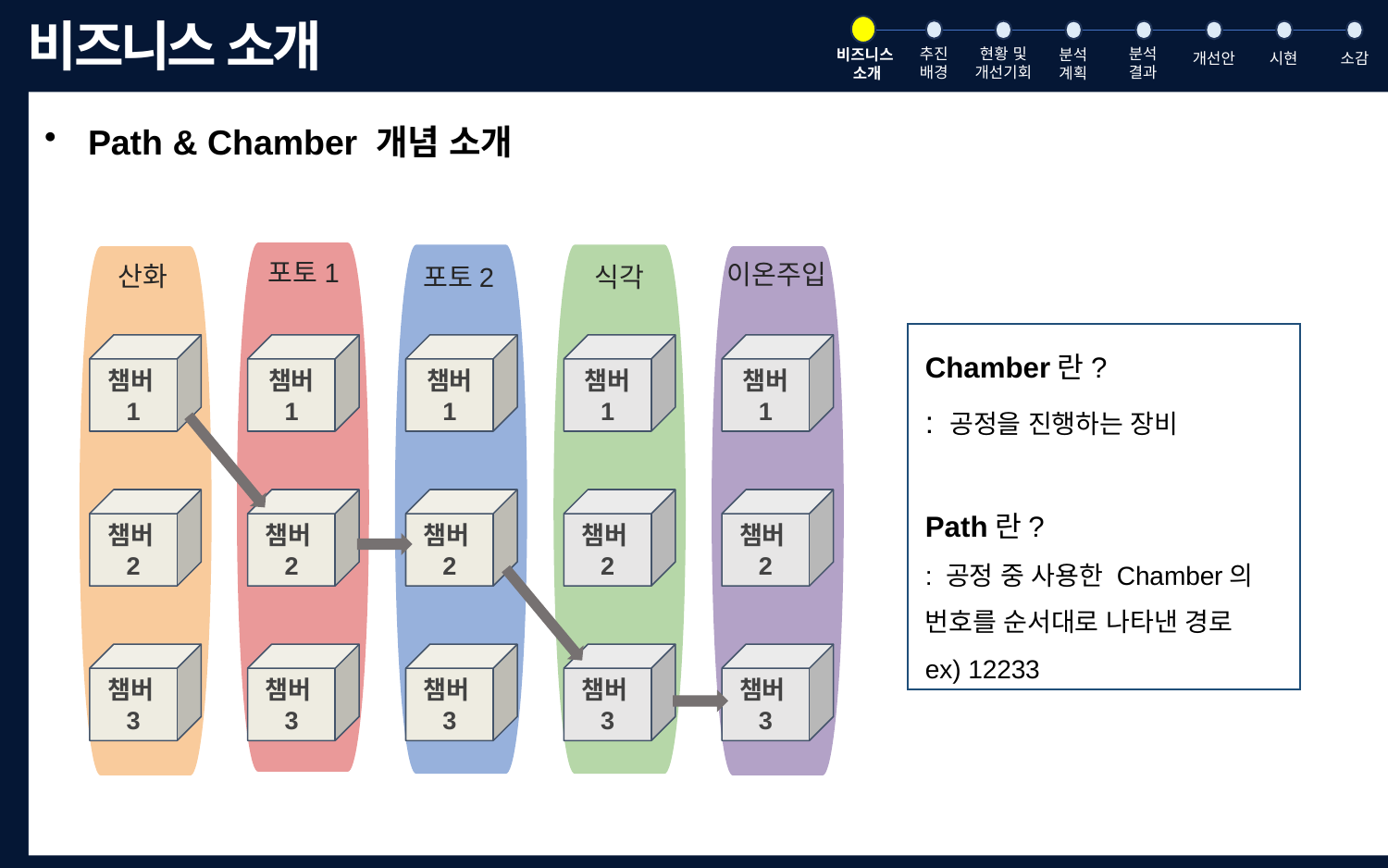

# 비즈니스 소개

현황 및
개선기회
분석
결과
추진
배경
분석
계획
비즈니스
소개
개선안
시현
소감

Path & Chamber 개념 소개

포토1
이온주입
산화
포토2
식각
챔버1
챔버
1
챔버
1
챔버
1
챔버
1
챔버2
챔버2
챔버2
챔버2
챔버2
챔버3
챔버3
챔버3
챔버3
챔버3

Chamber란?
: 공정을 진행하는 장비

Path란?
: 공정 중 사용한 Chamber의 번호를 순서대로 나타낸 경로
ex) 12233